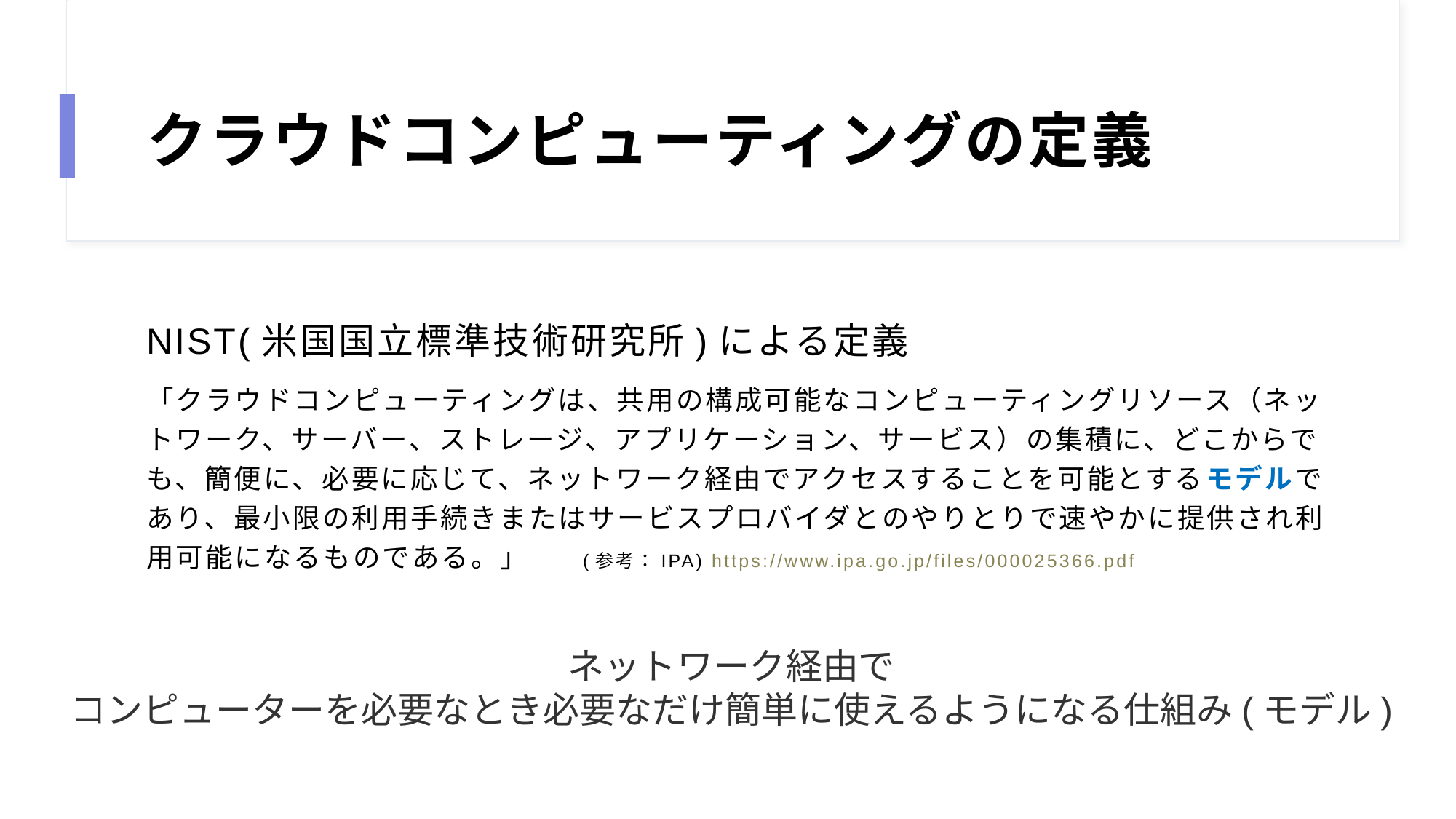

# クラウドコンピューティングの定義
NIST(米国国立標準技術研究所)による定義
「クラウドコンピューティングは、共用の構成可能なコンピューティングリソース（ネットワーク、サーバー、ストレージ、アプリケーション、サービス）の集積に、どこからでも、簡便に、必要に応じて、ネットワーク経由でアクセスすることを可能とするモデルであり、最小限の利用手続きまたはサービスプロバイダとのやりとりで速やかに提供され利用可能になるものである。」	(参考：IPA) https://www.ipa.go.jp/files/000025366.pdf

ネットワーク経由で
コンピューターを必要なとき必要なだけ簡単に使えるようになる仕組み(モデル)